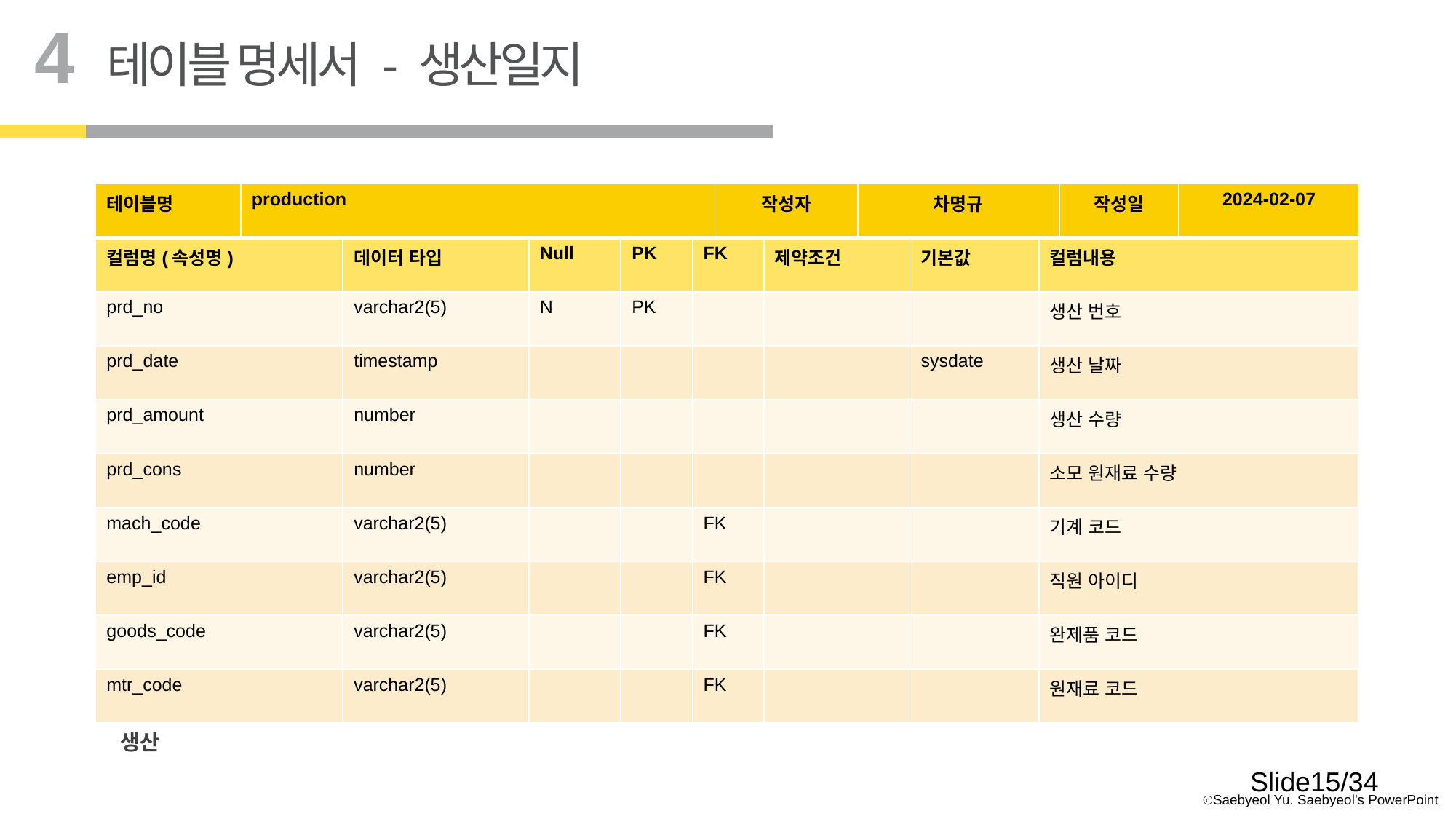

4
테이블 명세서 - 생산일지

| 테이블명 | production |  |  |  |  | 작성자 |  | 차명규 |  |  | 작성일 | 2024-02-07 |
| --- | --- | --- | --- | --- | --- | --- | --- | --- | --- | --- | --- | --- |
| 컬럼명(속성명) |  | 데이터 타입 | Null | PK | FK |  | 제약조건 |  | 기본값 | 컬럼내용 |  |  |
| prd\_no |  | varchar2(5) | N | PK |  |  |  |  |  | 생산 번호 |  |  |
| prd\_date |  | timestamp |  |  |  |  |  |  | sysdate | 생산 날짜 |  |  |
| prd\_amount |  | number |  |  |  |  |  |  |  | 생산 수량 |  |  |
| prd\_cons |  | number |  |  |  |  |  |  |  | 소모 원재료 수량 |  |  |
| mach\_code |  | varchar2(5) |  |  | FK |  |  |  |  | 기계 코드 |  |  |
| emp\_id |  | varchar2(5) |  |  | FK |  |  |  |  | 직원 아이디 |  |  |
| goods\_code |  | varchar2(5) |  |  | FK |  |  |  |  | 완제품 코드 |  |  |
| mtr\_code |  | varchar2(5) |  |  | FK |  |  |  |  | 원재료 코드 |  |  |
생산